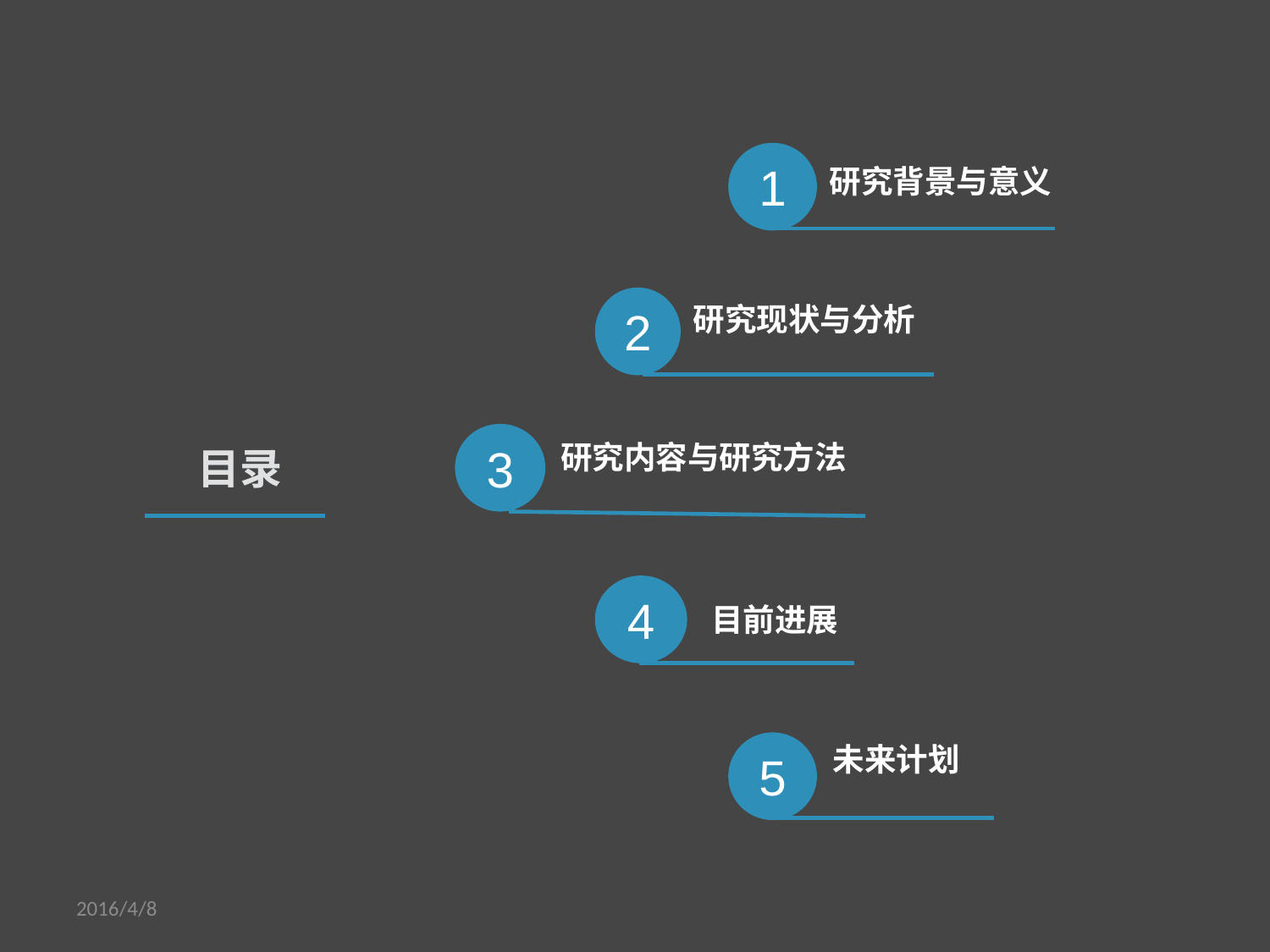

1
研究背景与意义
2
研究现状与分析
3
研究内容与研究方法
目录
4
目前进展
5
未来计划
2016/4/8